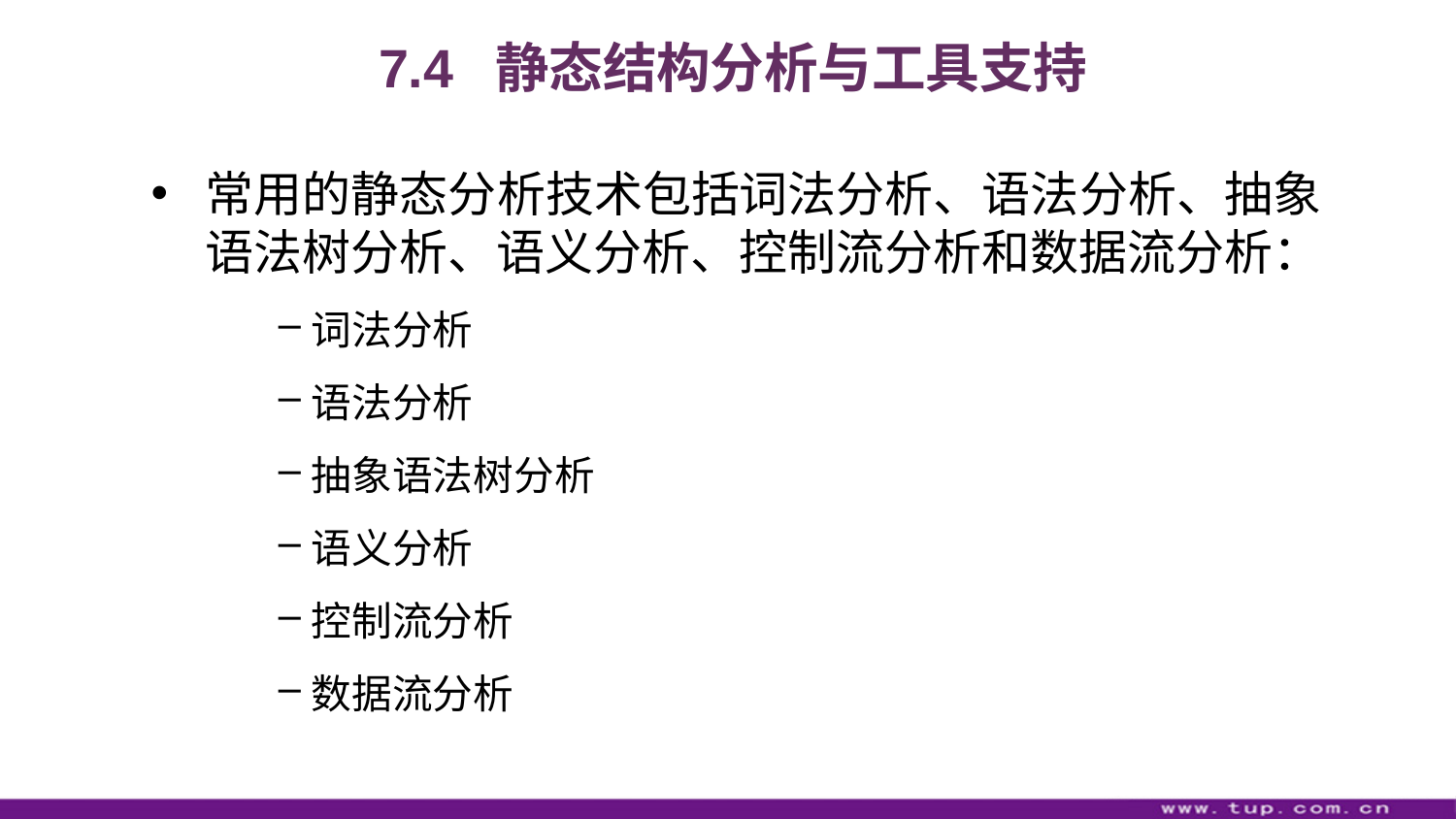

7.4  静态结构分析与工具支持
常用的静态分析技术包括词法分析、语法分析、抽象语法树分析、语义分析、控制流分析和数据流分析：
词法分析
语法分析
抽象语法树分析
语义分析
控制流分析
数据流分析